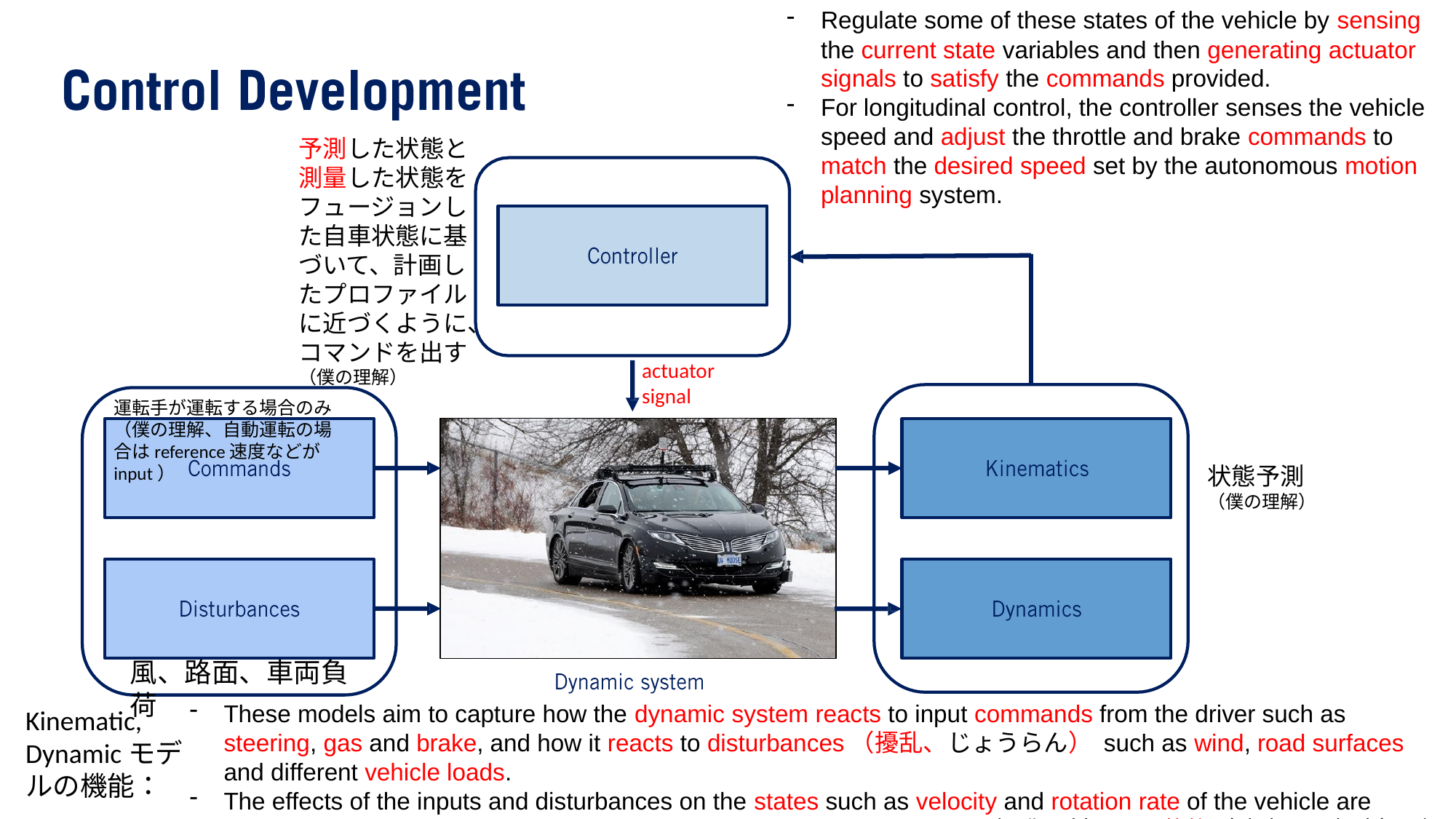

Regulate some of these states of the vehicle by sensing the current state variables and then generating actuator signals to satisfy the commands provided.
For longitudinal control, the controller senses the vehicle speed and adjust the throttle and brake commands to match the desired speed set by the autonomous motion planning system.

予測した状態と測量した状態をフュージョンした自車状態に基づいて、計画したプロファイルに近づくように、コマンドを出す（僕の理解）

actuator signal

運転手が運転する場合のみ（僕の理解、自動運転の場合はreference速度などがinput）

状態予測（僕の理解）

風、路面、車両負荷

These models aim to capture how the dynamic system reacts to input commands from the driver such as steering, gas and brake, and how it reacts to disturbances（擾乱、じょうらん） such as wind, road surfaces and different vehicle loads.
The effects of the inputs and disturbances on the states such as velocity and rotation rate of the vehicle are defined by the kinematic and dynamic models we developed. コマンド・擾乱に対して、状態（速度、回転率）がどう変わるか。
Kinematic, Dynamicモデルの機能：